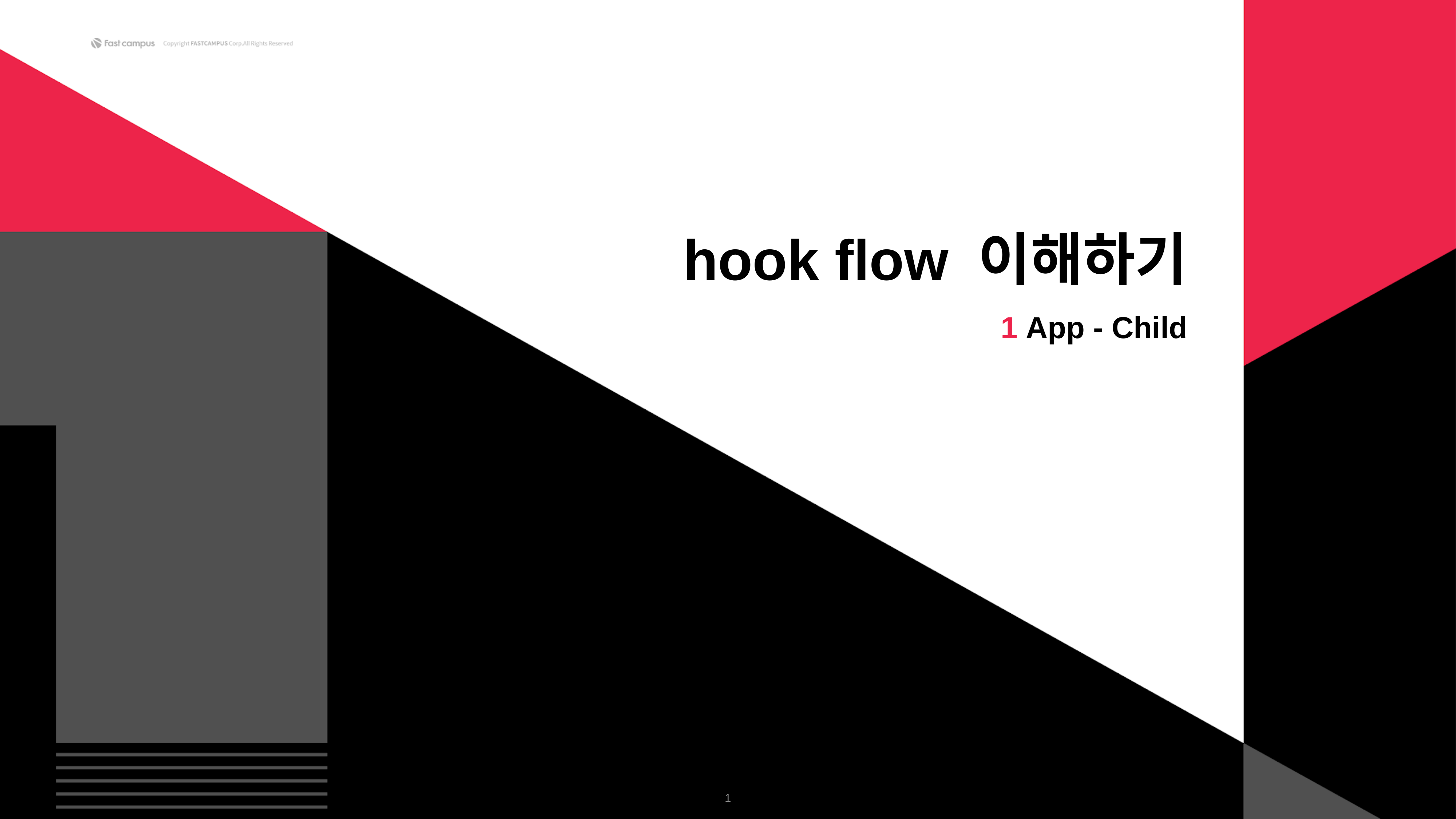

hook flow 이해하기

1 App - Child
1